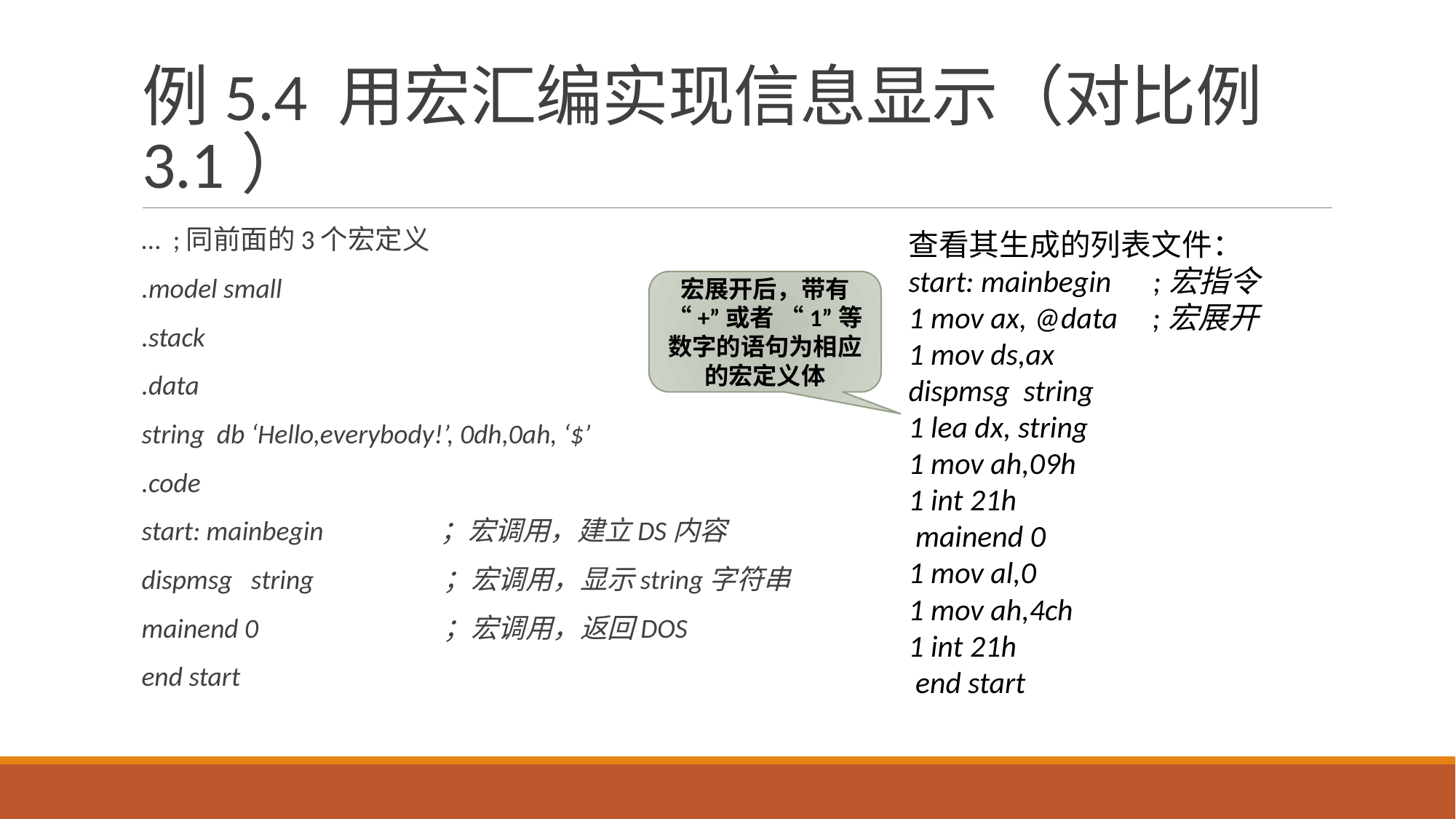

# 例5.4 用宏汇编实现信息显示（对比例3.1）
…  ;同前面的3个宏定义
.model small
.stack
.data
string  db ‘Hello,everybody!’, 0dh,0ah, ‘$’
.code
start: mainbegin                  ；宏调用，建立DS内容
dispmsg   string                    ；宏调用，显示string字符串
mainend 0                             ；宏调用，返回DOS
end start
查看其生成的列表文件：
start: mainbegin      ;宏指令
1 mov ax, @data     ;宏展开
1 mov ds,ax
dispmsg  string
1 lea dx, string
1 mov ah,09h
1 int 21h
 mainend 0
1 mov al,0
1 mov ah,4ch
1 int 21h
 end start

宏展开后，带有“+”或者 “1”等数字的语句为相应的宏定义体